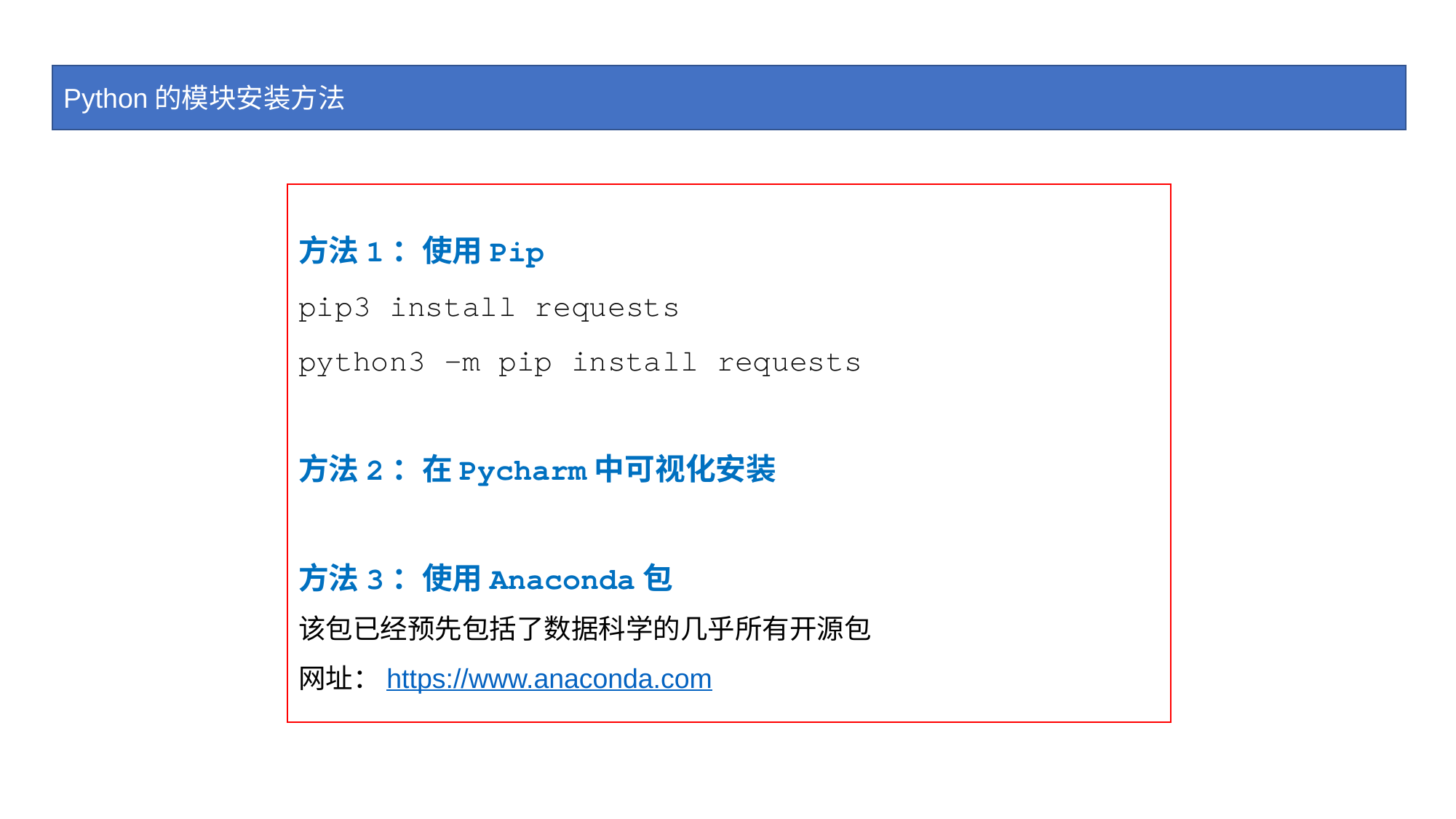

Python的模块安装方法
方法1：使用Pip
pip3 install requests
python3 -m pip install requests

方法2：在Pycharm中可视化安装

方法3：使用Anaconda包
该包已经预先包括了数据科学的几乎所有开源包
网址：https://www.anaconda.com